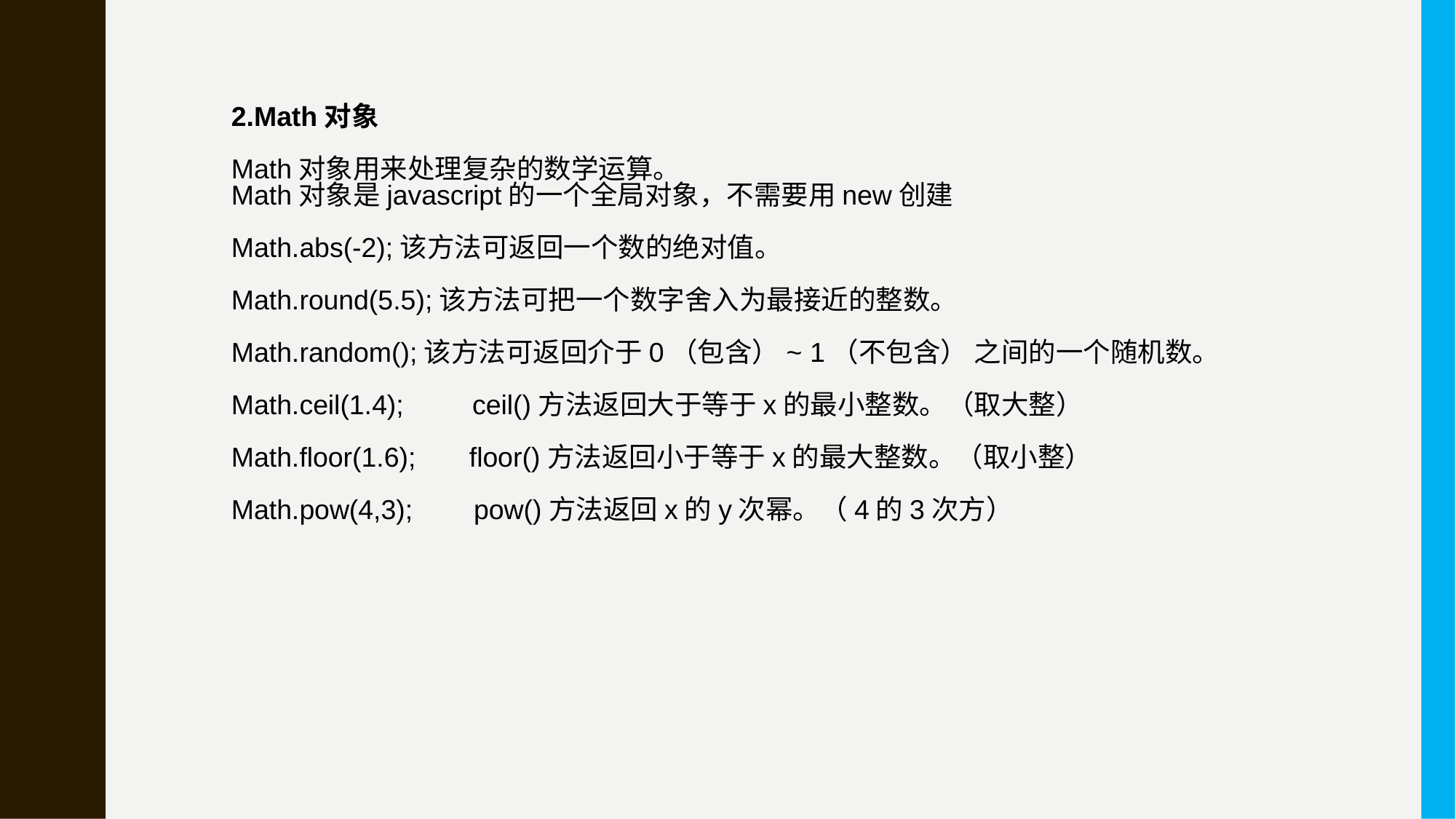

2.Math对象

Math对象用来处理复杂的数学运算。
Math对象是javascript的一个全局对象，不需要用new创建

Math.abs(-2);该方法可返回一个数的绝对值。

Math.round(5.5);该方法可把一个数字舍入为最接近的整数。

Math.random();该方法可返回介于0（包含）~ 1（不包含） 之间的一个随机数。

Math.ceil(1.4);         ceil()方法返回大于等于x的最小整数。（取大整）

Math.floor(1.6);       floor()方法返回小于等于x的最大整数。（取小整）

Math.pow(4,3);        pow()方法返回x的y次幂。（4的3次方）